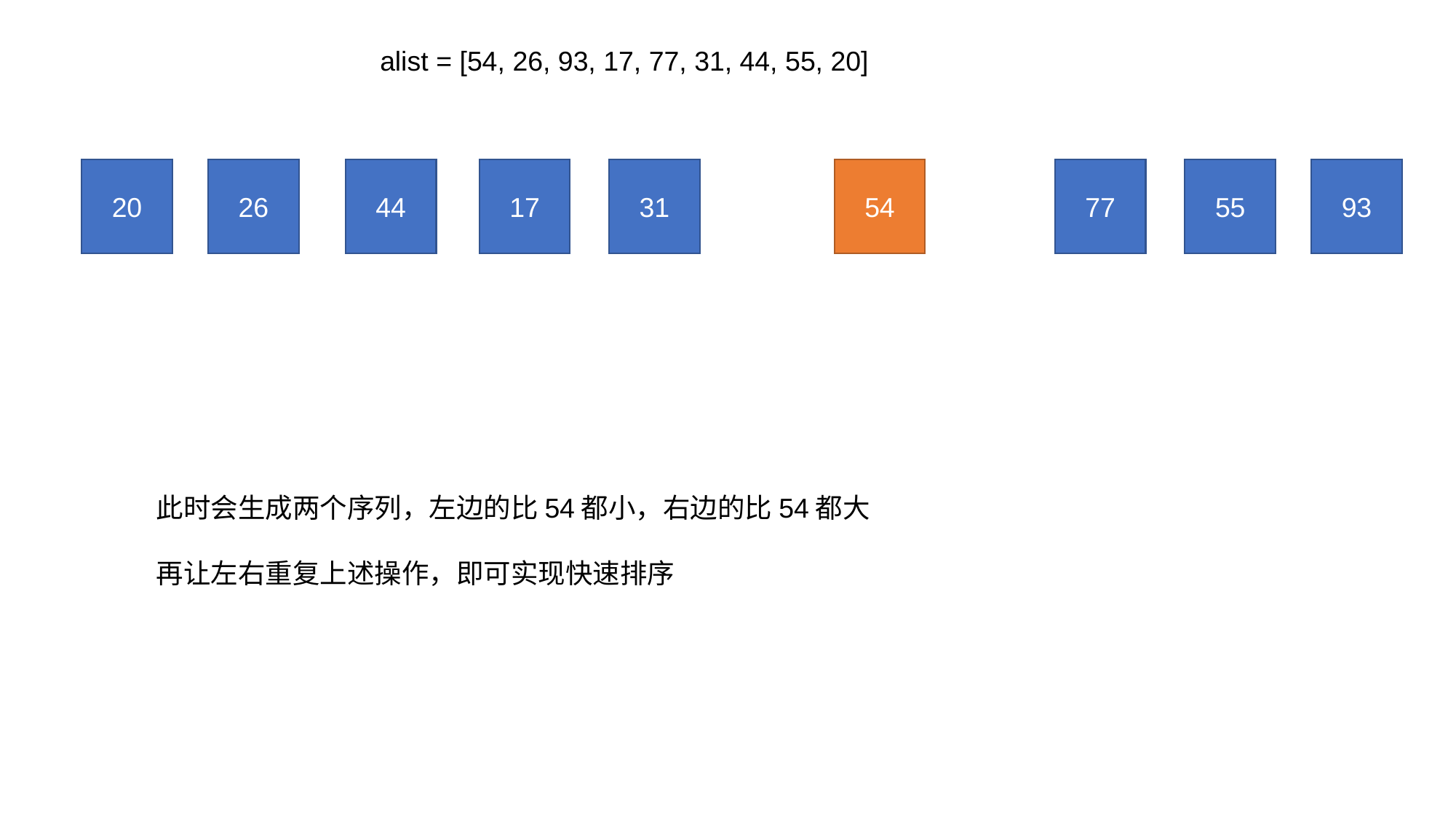

alist = [54, 26, 93, 17, 77, 31, 44, 55, 20]
54
77
44
31
93
20
55
26
17
此时会生成两个序列，左边的比54都小，右边的比54都大

再让左右重复上述操作，即可实现快速排序